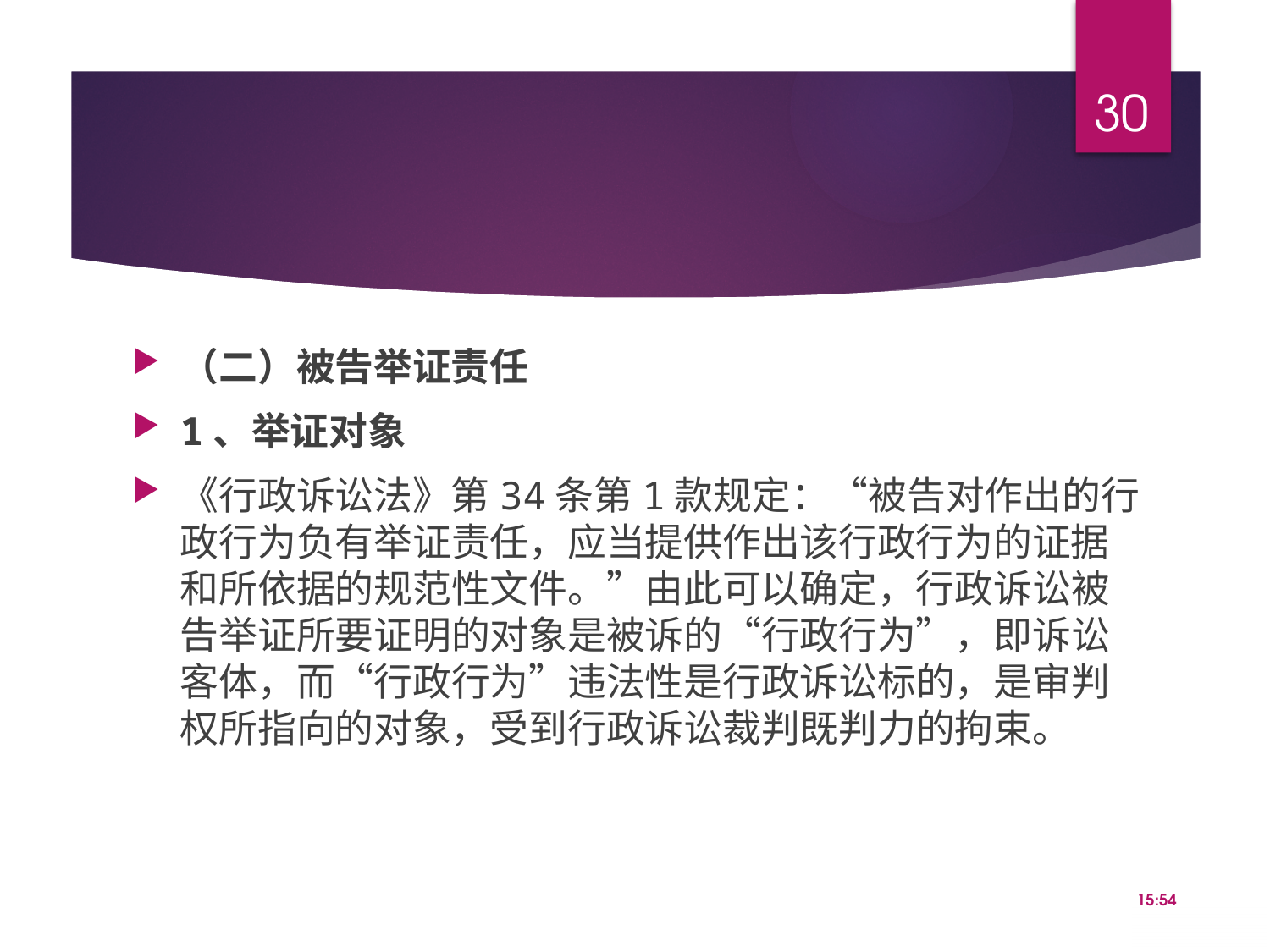

30
#
（二）被告举证责任
1、举证对象
《行政诉讼法》第34条第1款规定：“被告对作出的行政行为负有举证责任，应当提供作出该行政行为的证据和所依据的规范性文件。”由此可以确定，行政诉讼被告举证所要证明的对象是被诉的“行政行为”，即诉讼客体，而“行政行为”违法性是行政诉讼标的，是审判权所指向的对象，受到行政诉讼裁判既判力的拘束。

15:54